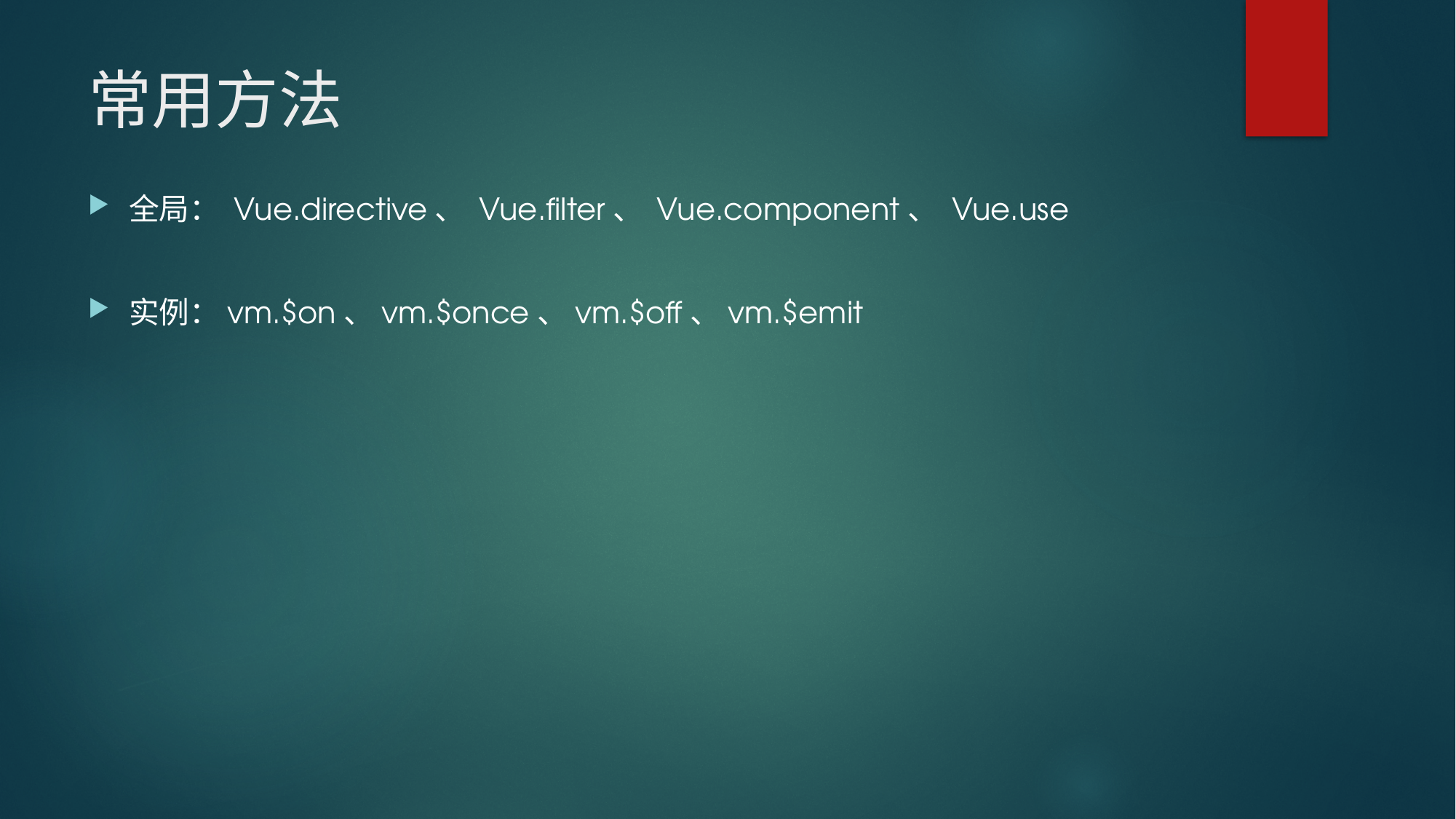

# 常用方法
全局： Vue.directive、 Vue.filter、 Vue.component、 Vue.use

实例：vm.$on、vm.$once、vm.$off、vm.$emit